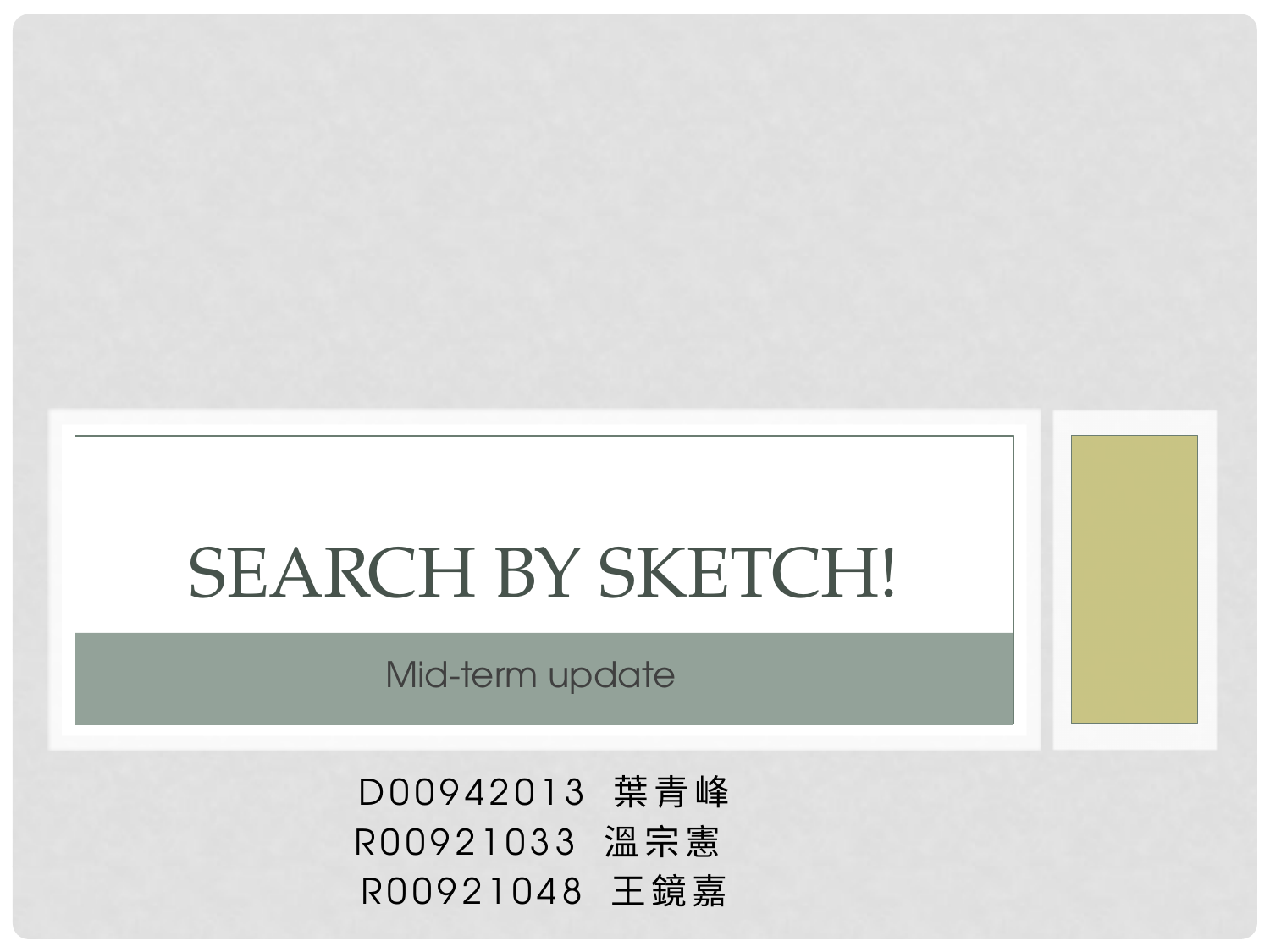

# Search by sketch!
Mid-term update
D00942013 葉青峰
R00921033 溫宗憲
R00921048 王鏡嘉